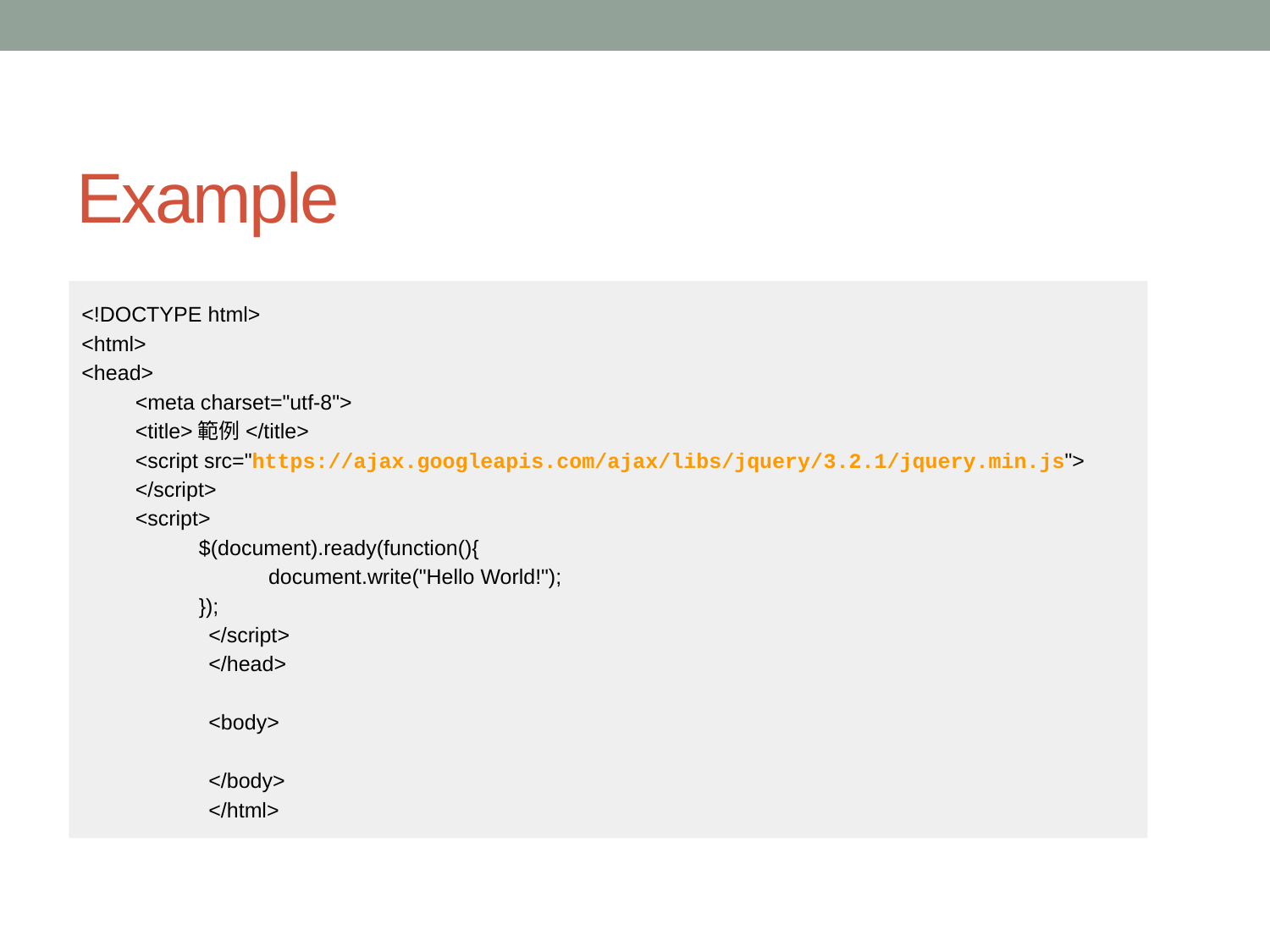

# Example
<!DOCTYPE html>
<html>
<head>
<meta charset="utf-8">
<title>範例</title>
<script src="https://ajax.googleapis.com/ajax/libs/jquery/3.2.1/jquery.min.js">
</script>
<script>
$(document).ready(function(){
 document.write("Hello World!");
});
</script>
</head>

<body>

</body>
</html>